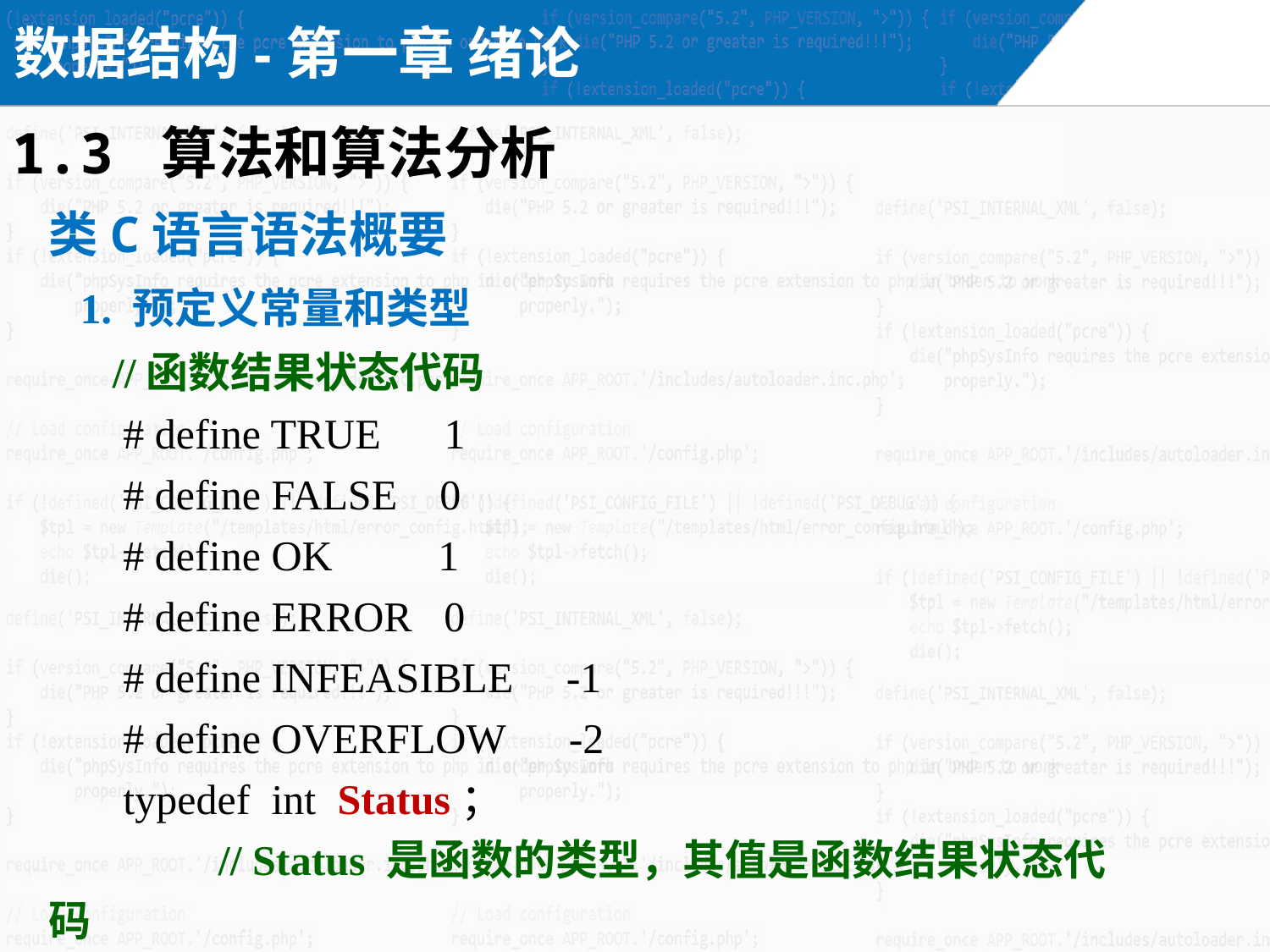

数据结构-第一章 绪论
1.3 算法和算法分析
类C语言语法概要
  1. 预定义常量和类型
      //函数结果状态代码
       # define TRUE      1
       # define FALSE    0
       # define OK          1
       # define ERROR   0
       # define INFEASIBLE     -1
       # define OVERFLOW      -2
       typedef  int  Status；
                // Status 是函数的类型，其值是函数结果状态代码